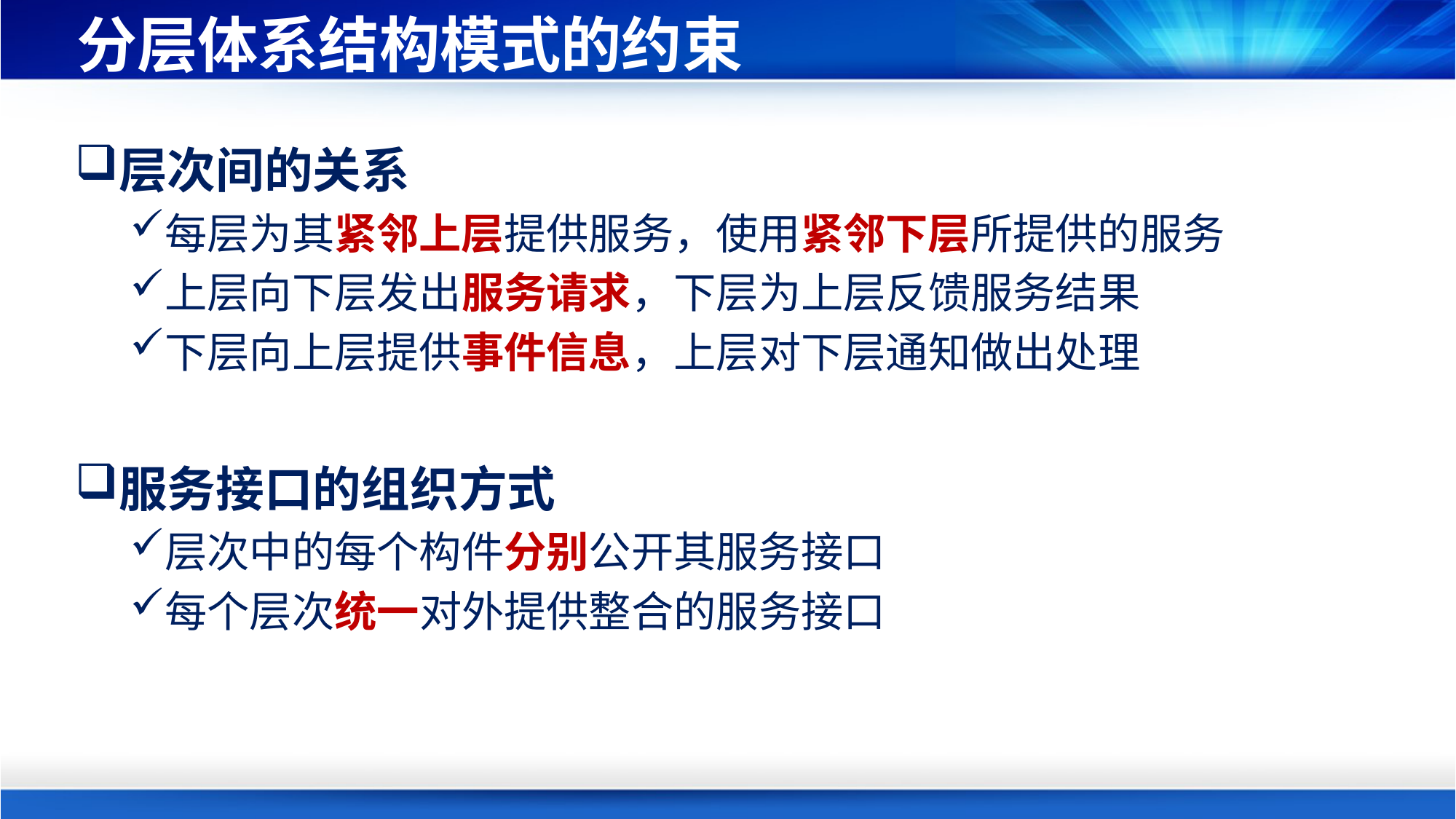

# 分层体系结构模式的约束
层次间的关系
每层为其紧邻上层提供服务，使用紧邻下层所提供的服务
上层向下层发出服务请求，下层为上层反馈服务结果
下层向上层提供事件信息，上层对下层通知做出处理

服务接口的组织方式
层次中的每个构件分别公开其服务接口
每个层次统一对外提供整合的服务接口